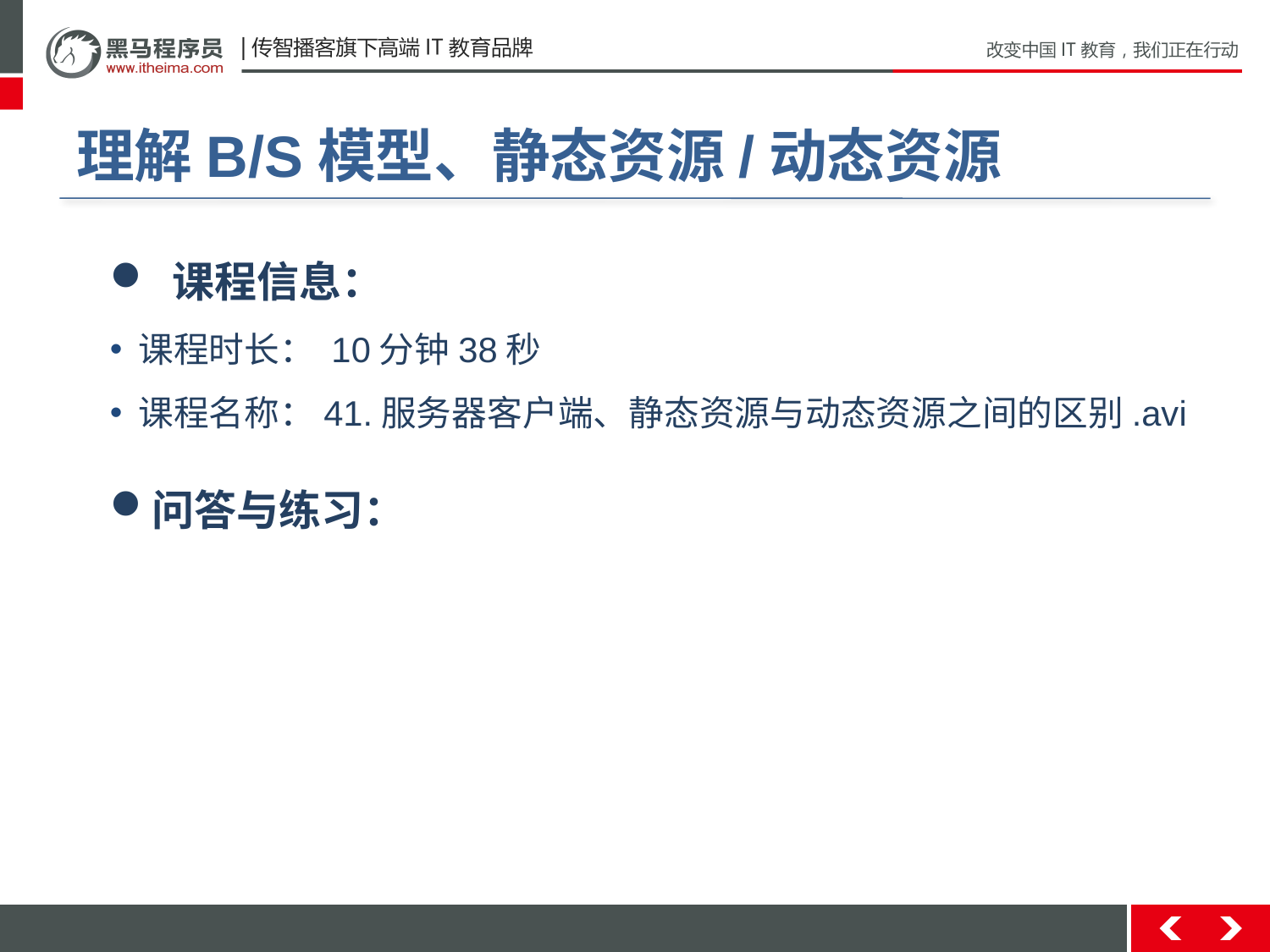

# 理解B/S模型、静态资源/动态资源
 课程信息：
 课程时长： 10分钟38秒
 课程名称：41.服务器客户端、静态资源与动态资源之间的区别.avi
问答与练习：